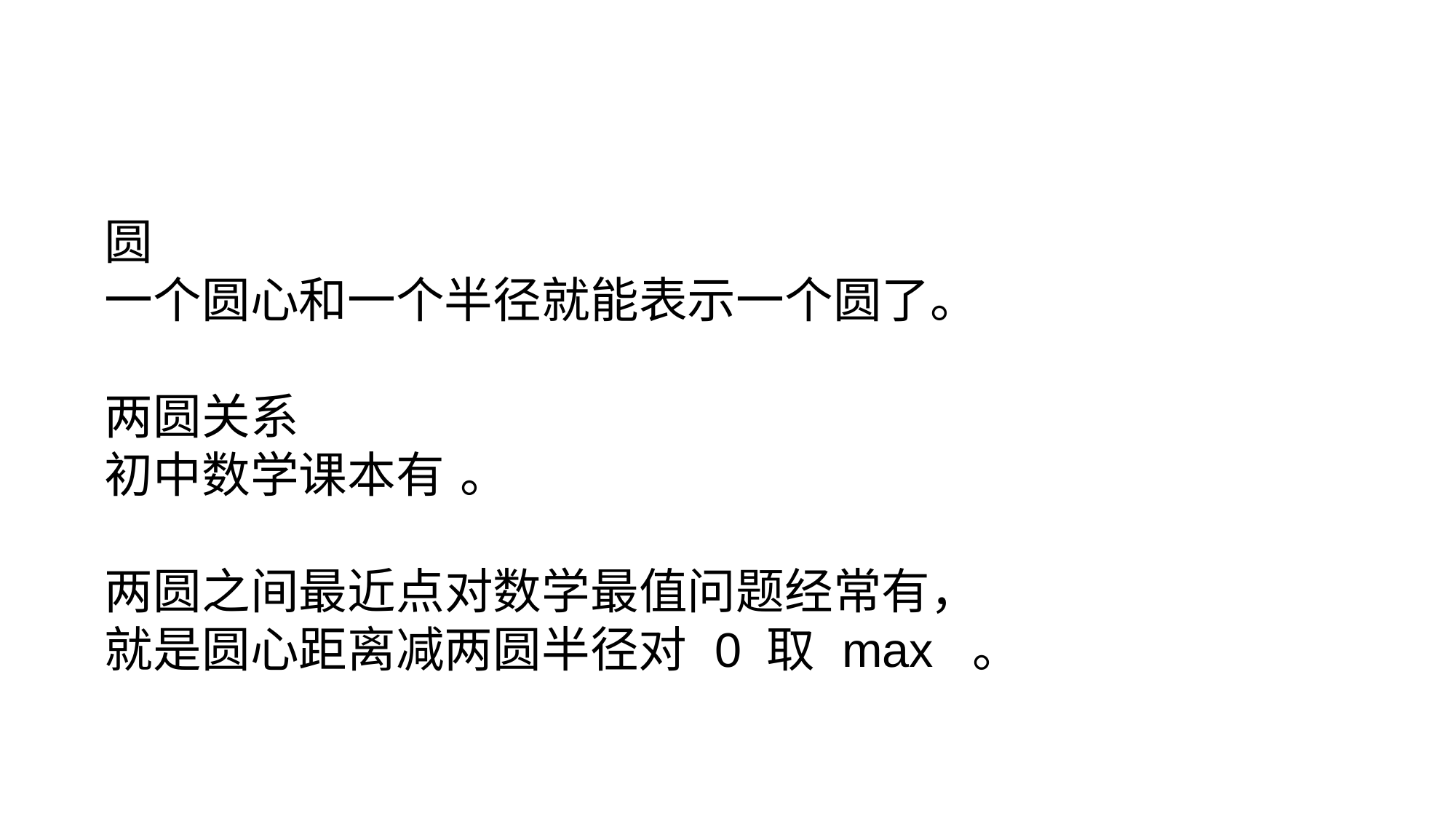

圆
一个圆心和一个半径就能表示一个圆了。

两圆关系
初中数学课本有 。

两圆之间最近点对数学最值问题经常有，
就是圆心距离减两圆半径对 0 取 max  。